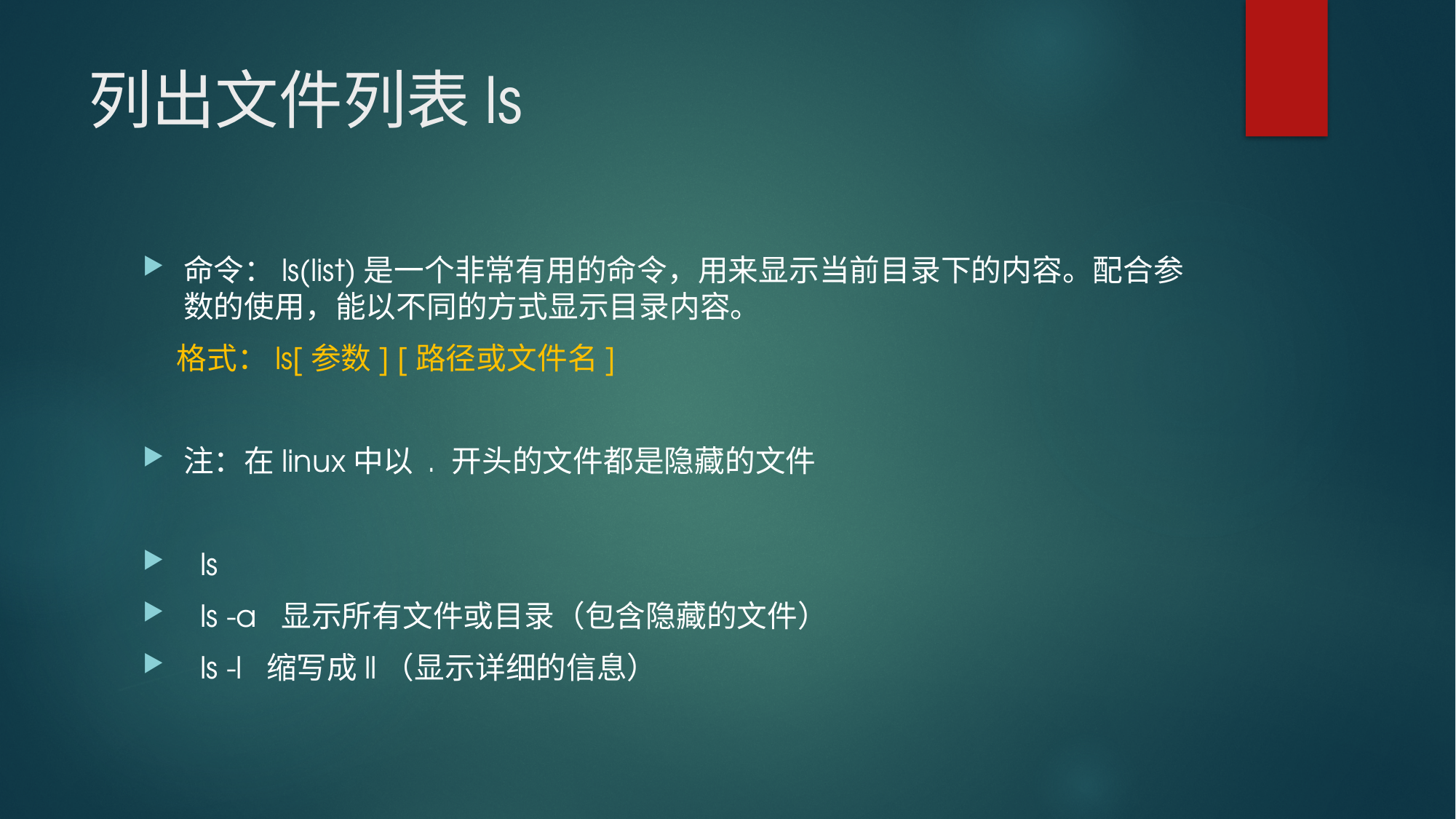

# 列出文件列表ls
命令：ls(list)是一个非常有用的命令，用来显示当前目录下的内容。配合参数的使用，能以不同的方式显示目录内容。
    格式：ls[参数] [路径或文件名]

注：在linux中以 . 开头的文件都是隐藏的文件

  ls
  ls -a  显示所有文件或目录（包含隐藏的文件）
  ls -l  缩写成ll（显示详细的信息）